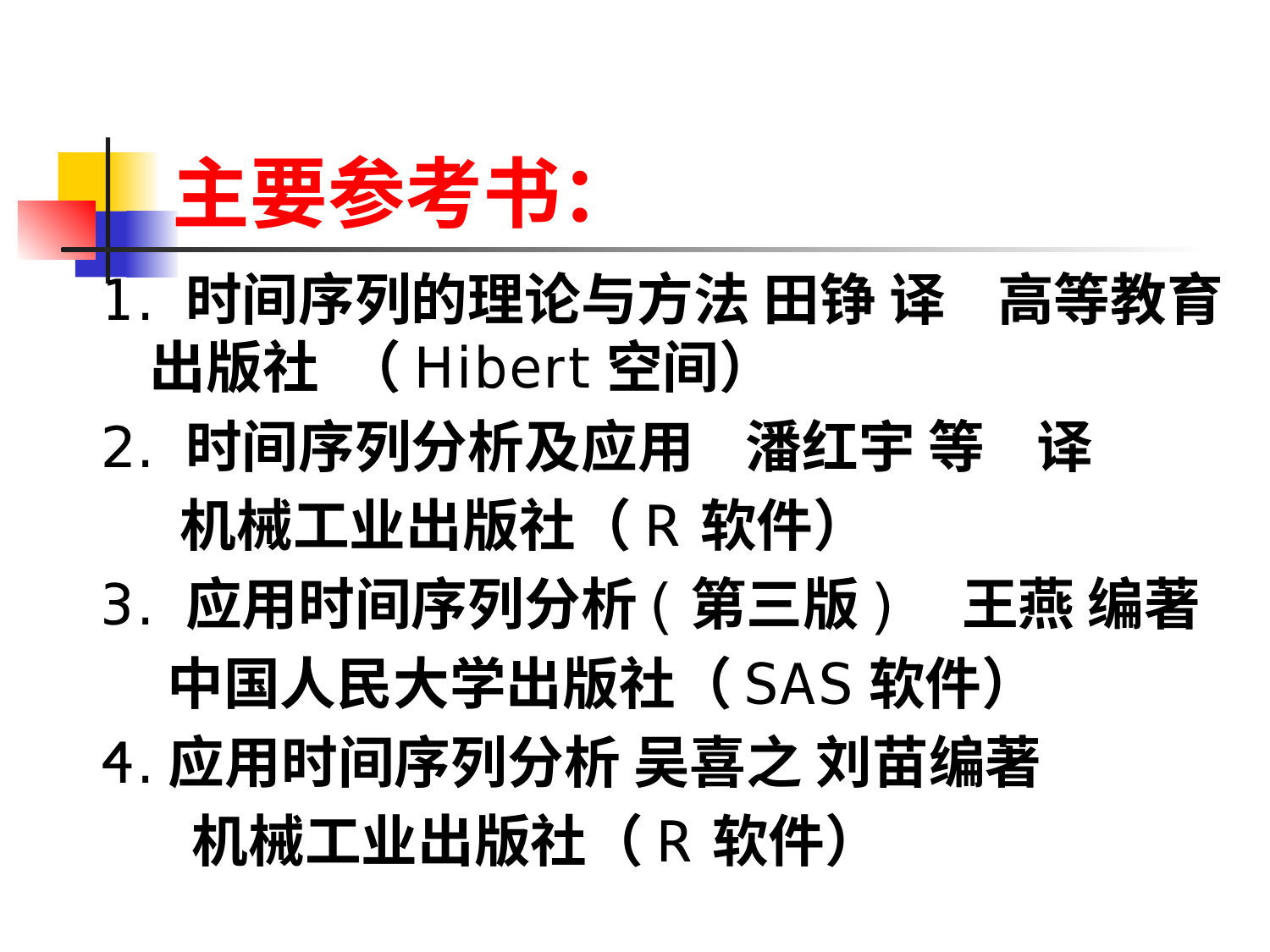

# 主要参考书：
1. 时间序列的理论与方法 田铮 译    高等教育出版社  （Hibert空间）
2. 时间序列分析及应用    潘红宇 等    译
     机械工业出版社（R软件）
3. 应用时间序列分析(第三版)   王燕 编著
    中国人民大学出版社（SAS软件）
4.应用时间序列分析 吴喜之 刘苗编著
      机械工业出版社（R软件）